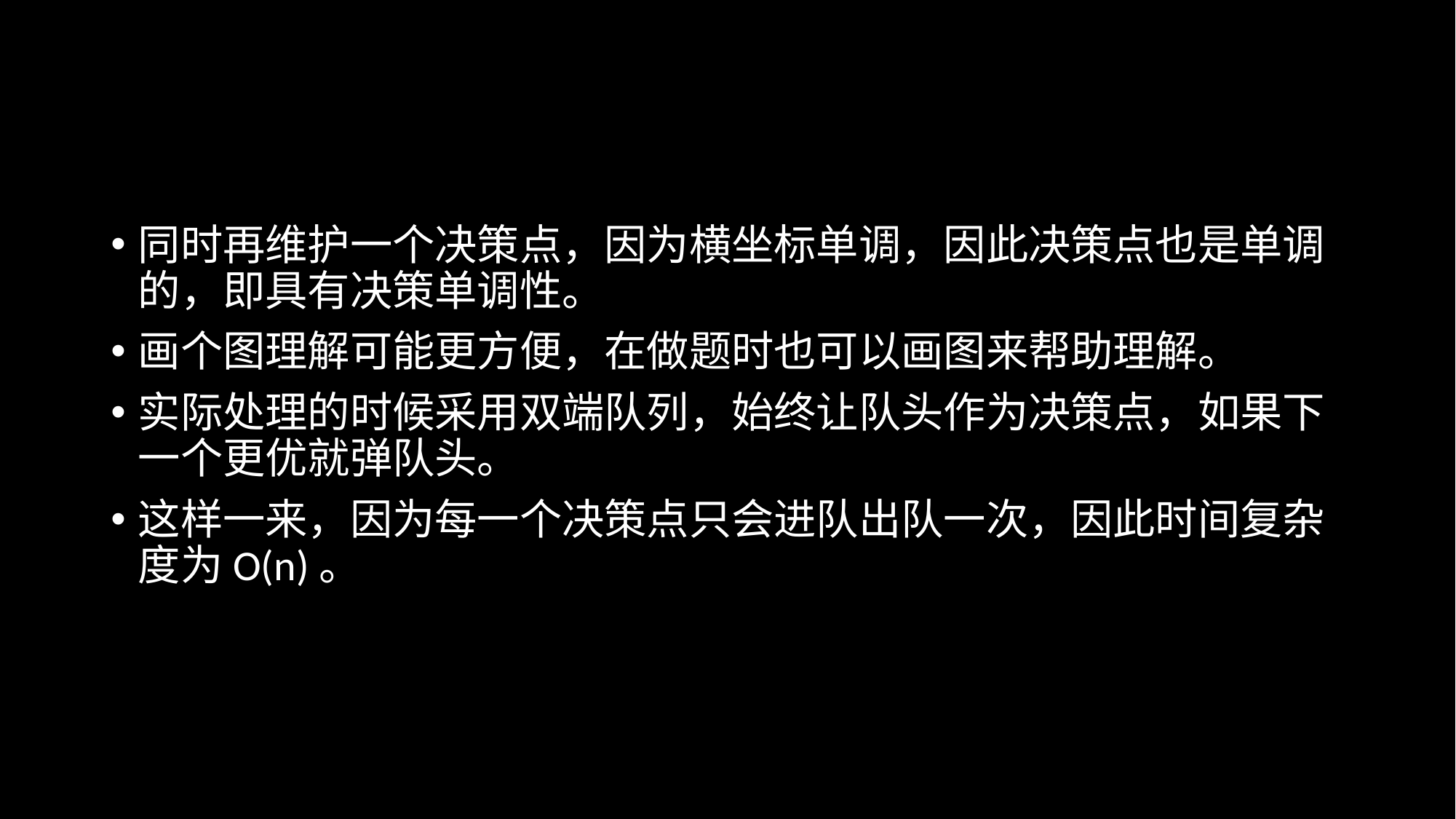

#
同时再维护一个决策点，因为横坐标单调，因此决策点也是单调的，即具有决策单调性。
画个图理解可能更方便，在做题时也可以画图来帮助理解。
实际处理的时候采用双端队列，始终让队头作为决策点，如果下一个更优就弹队头。
这样一来，因为每一个决策点只会进队出队一次，因此时间复杂度为O(n)。